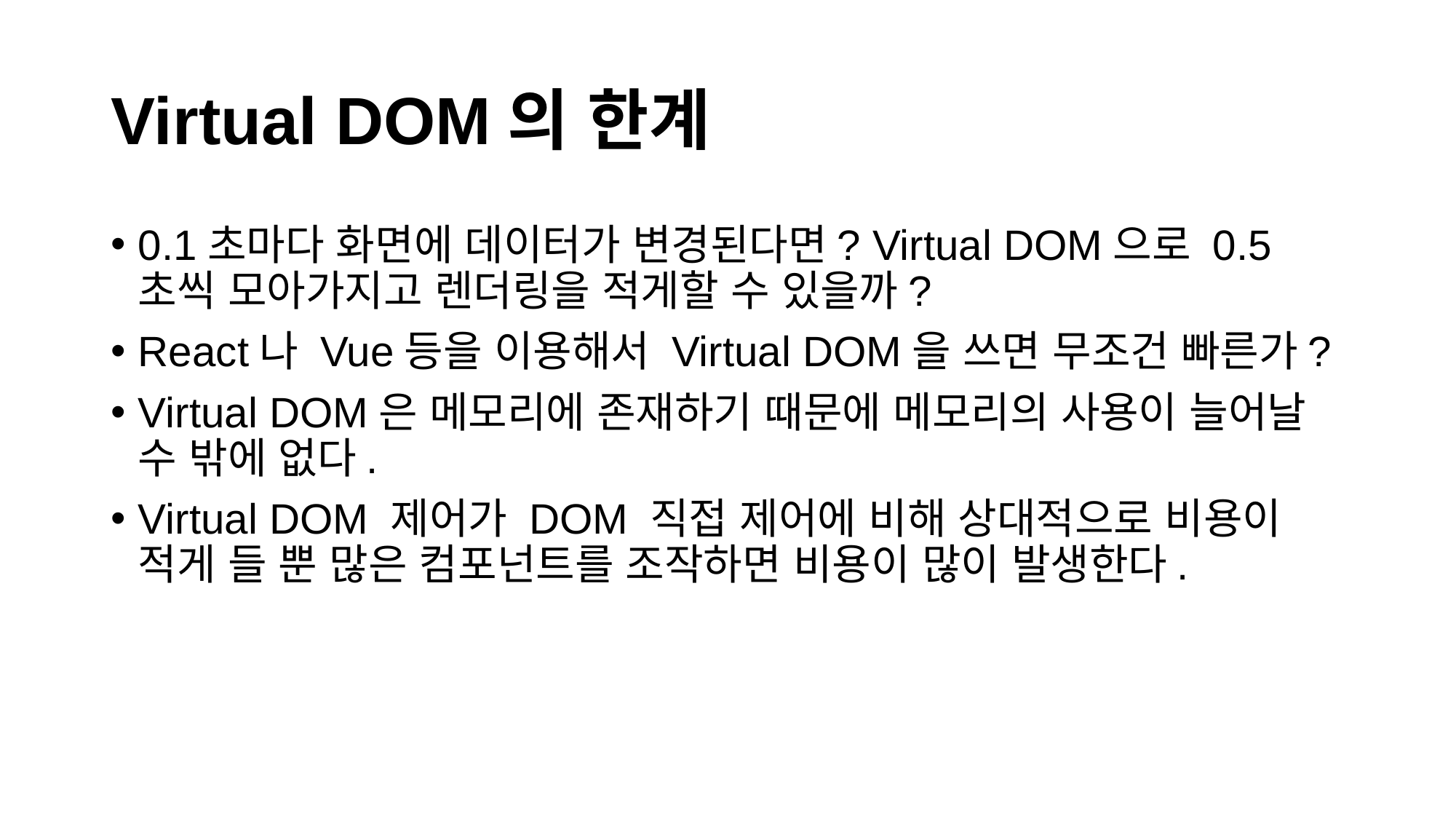

# Virtual DOM의 한계
0.1초마다 화면에 데이터가 변경된다면? Virtual DOM으로 0.5초씩 모아가지고 렌더링을 적게할 수 있을까?
React나 Vue등을 이용해서 Virtual DOM을 쓰면 무조건 빠른가?
Virtual DOM은 메모리에 존재하기 때문에 메모리의 사용이 늘어날 수 밖에 없다.
Virtual DOM 제어가 DOM 직접 제어에 비해 상대적으로 비용이 적게 들 뿐 많은 컴포넌트를 조작하면 비용이 많이 발생한다.